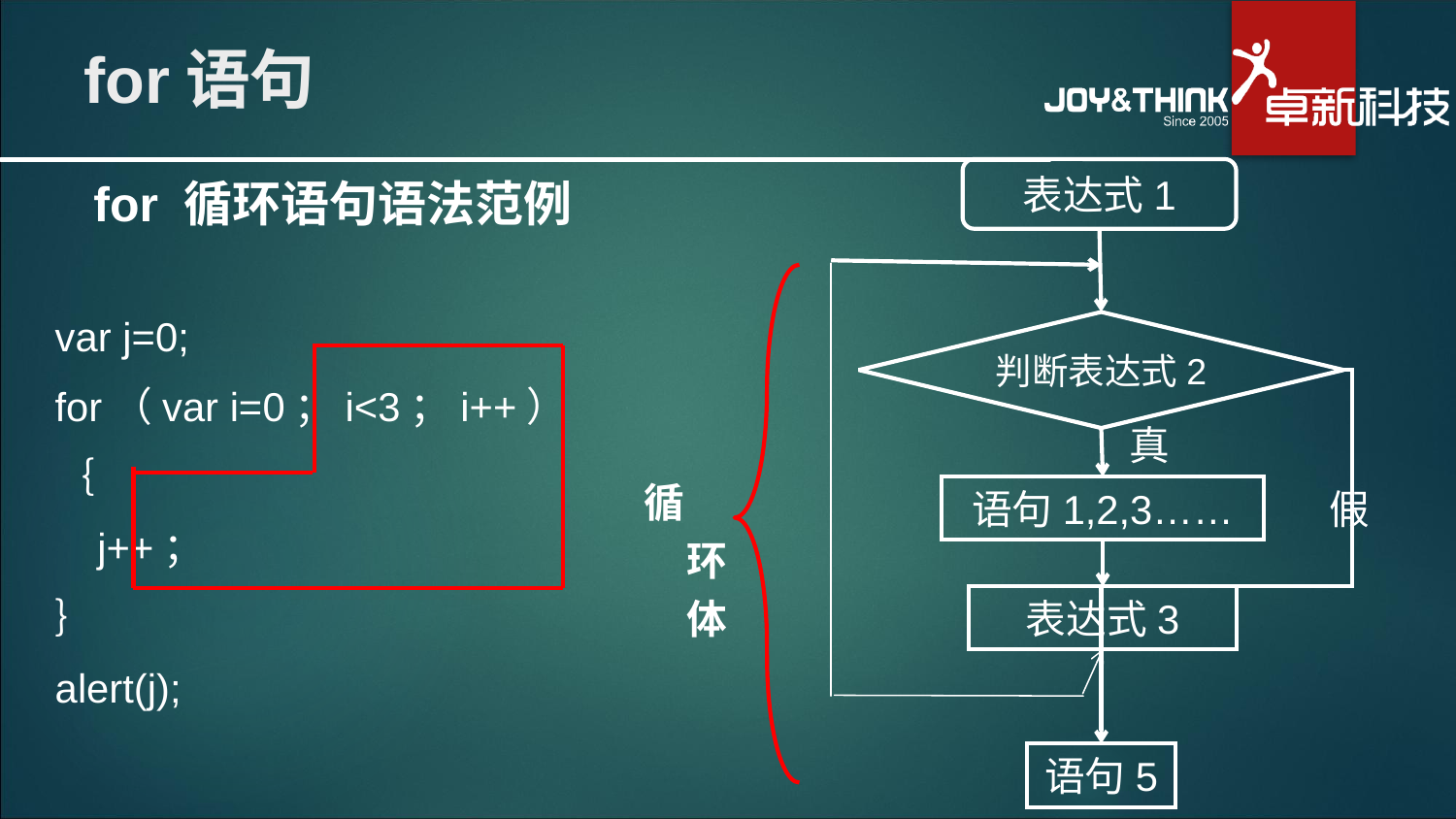

# for语句
for 循环语句语法范例
表达式1
判断表达式2
真
假
语句1,2,3……
表达式3
语句5

var j=0;
for（var i=0；i<3；i++）
｛
	j++；
｝
alert(j);
循环体